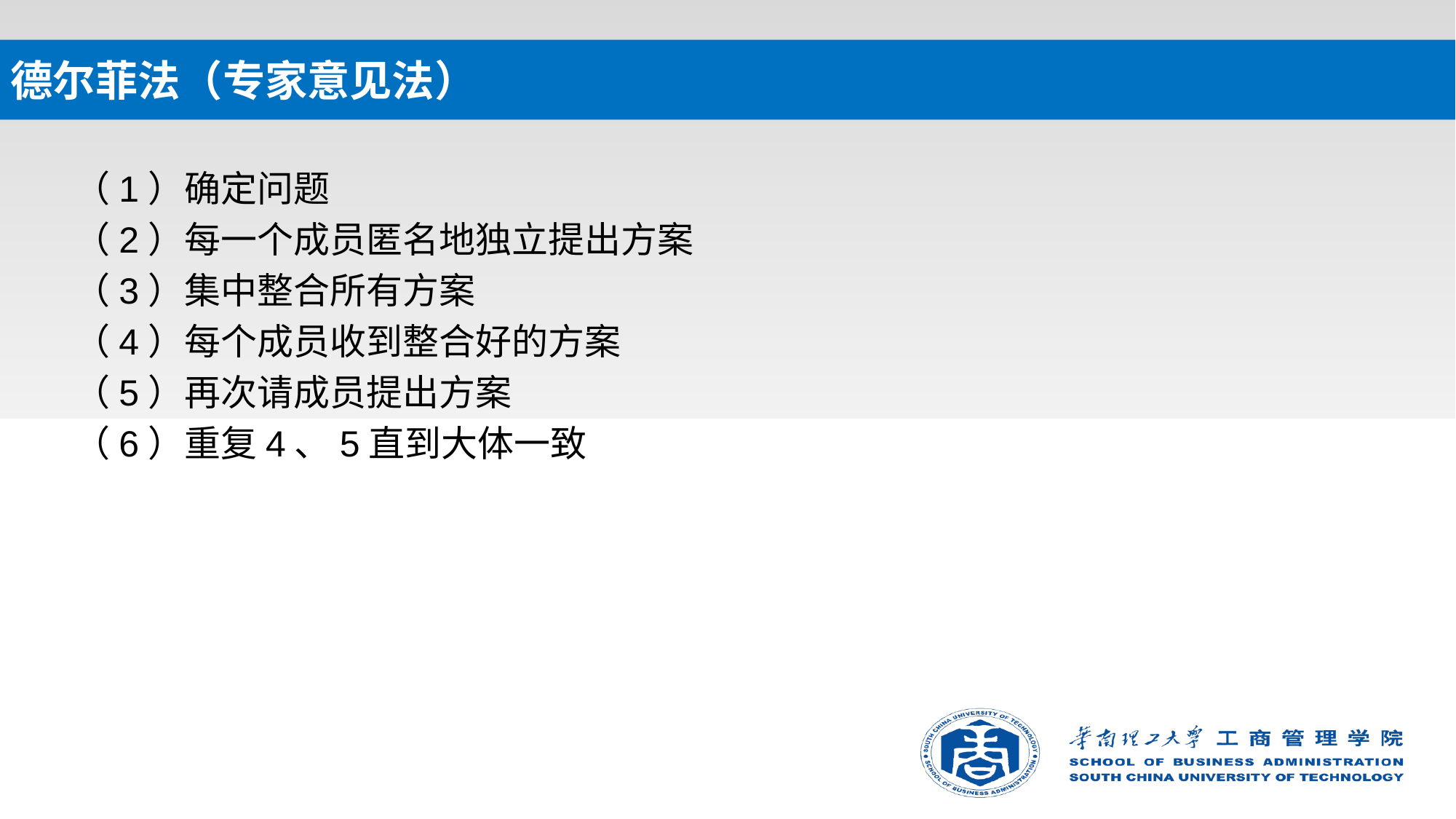

# 德尔菲法（专家意见法）
（1）确定问题
（2）每一个成员匿名地独立提出方案
（3）集中整合所有方案
（4）每个成员收到整合好的方案
（5）再次请成员提出方案
（6）重复4、5直到大体一致